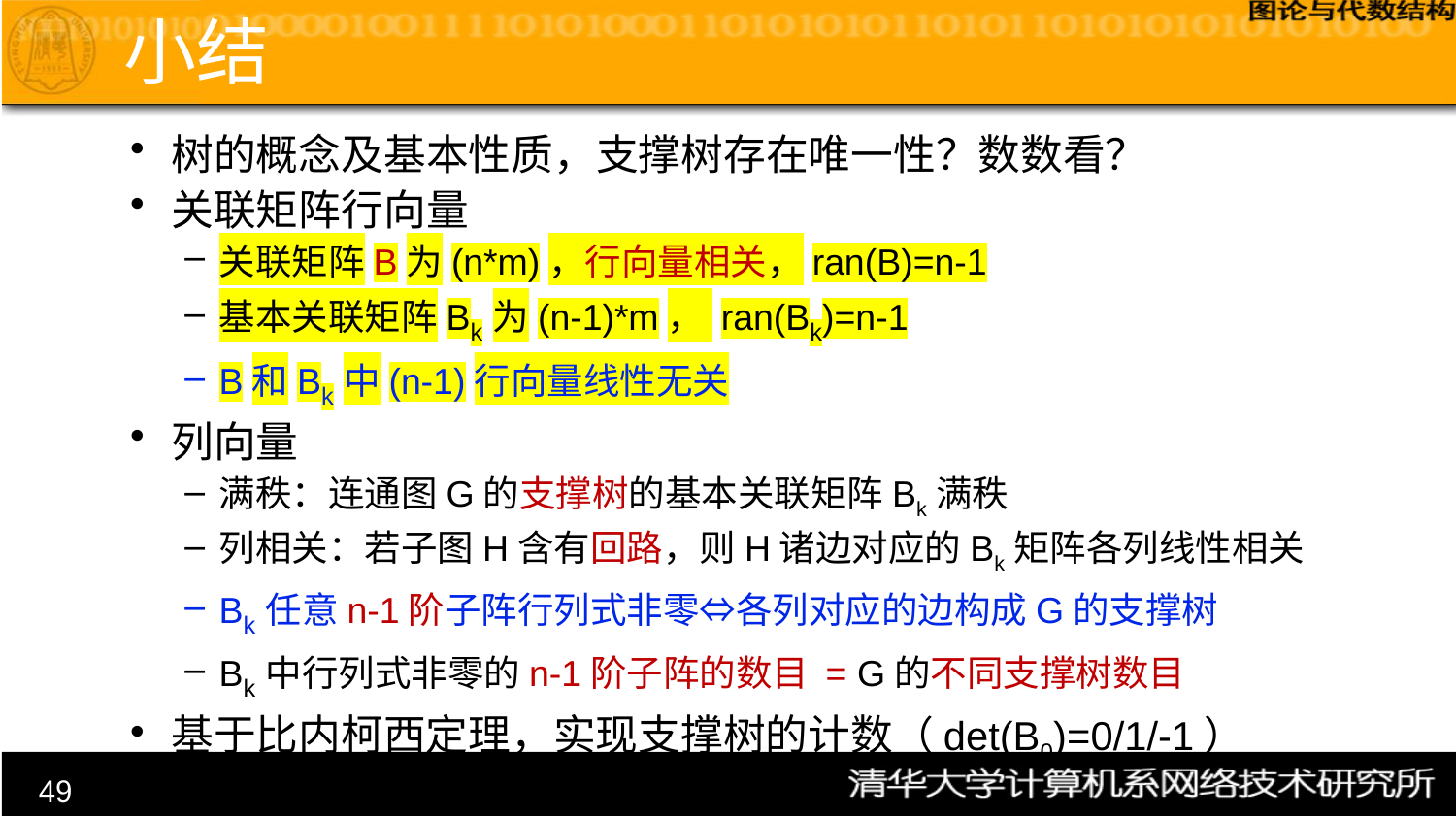

# 小结
树的概念及基本性质，支撑树存在唯一性？数数看？
关联矩阵行向量
关联矩阵B为(n*m)，行向量相关，ran(B)=n-1
基本关联矩阵Bk为(n-1)*m， ran(Bk)=n-1
B和Bk中(n-1)行向量线性无关
列向量
满秩：连通图G的支撑树的基本关联矩阵Bk满秩
列相关：若子图H含有回路，则H诸边对应的Bk矩阵各列线性相关
Bk任意n-1阶子阵行列式非零⇔各列对应的边构成G的支撑树
Bk中行列式非零的n-1阶子阵的数目 = G的不同支撑树数目
基于比内柯西定理，实现支撑树的计数（det(B0)=0/1/-1）